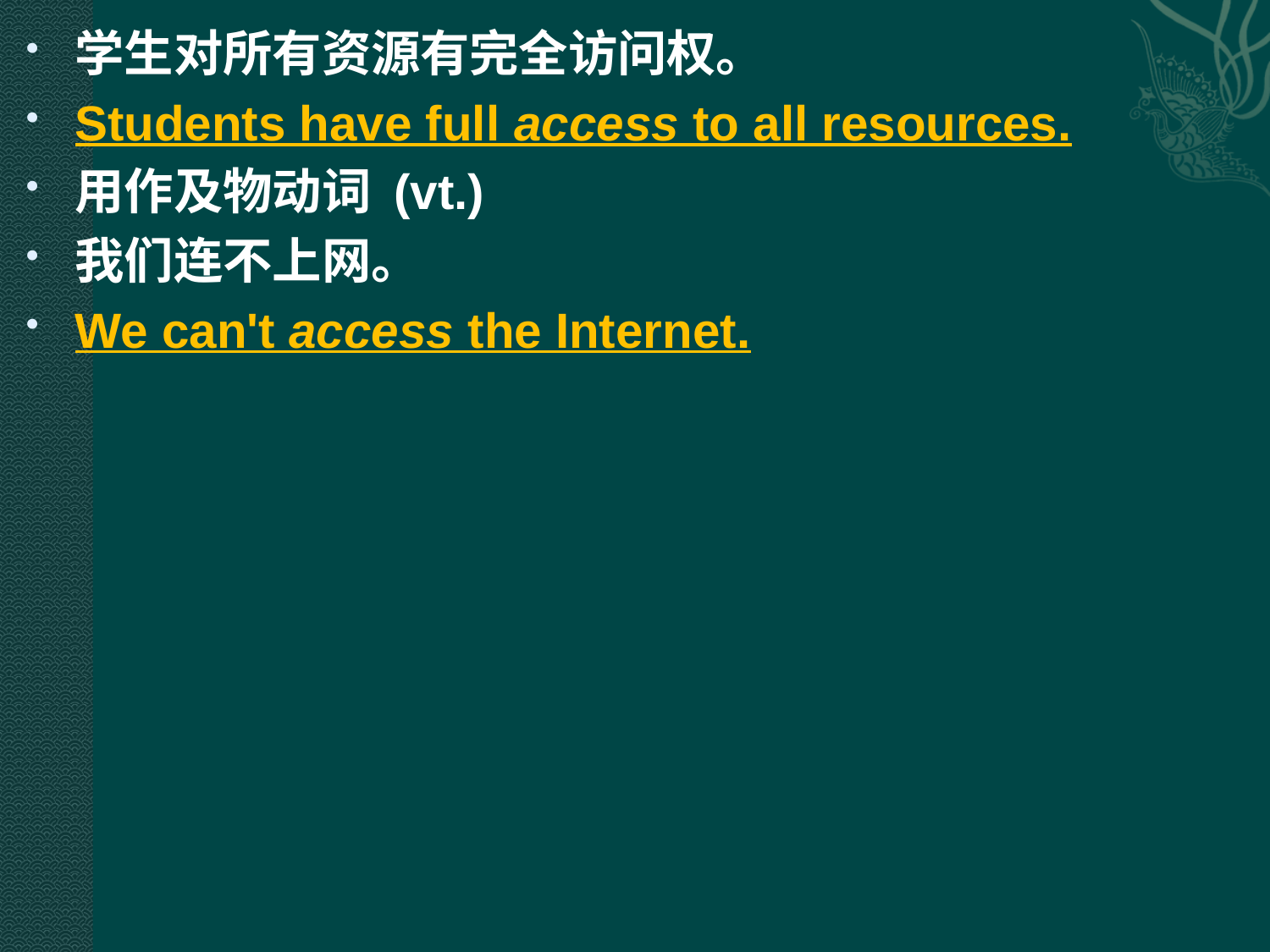

学生对所有资源有完全访问权。
Students have full access to all resources.
用作及物动词 (vt.)
我们连不上网。
We can't access the Internet.